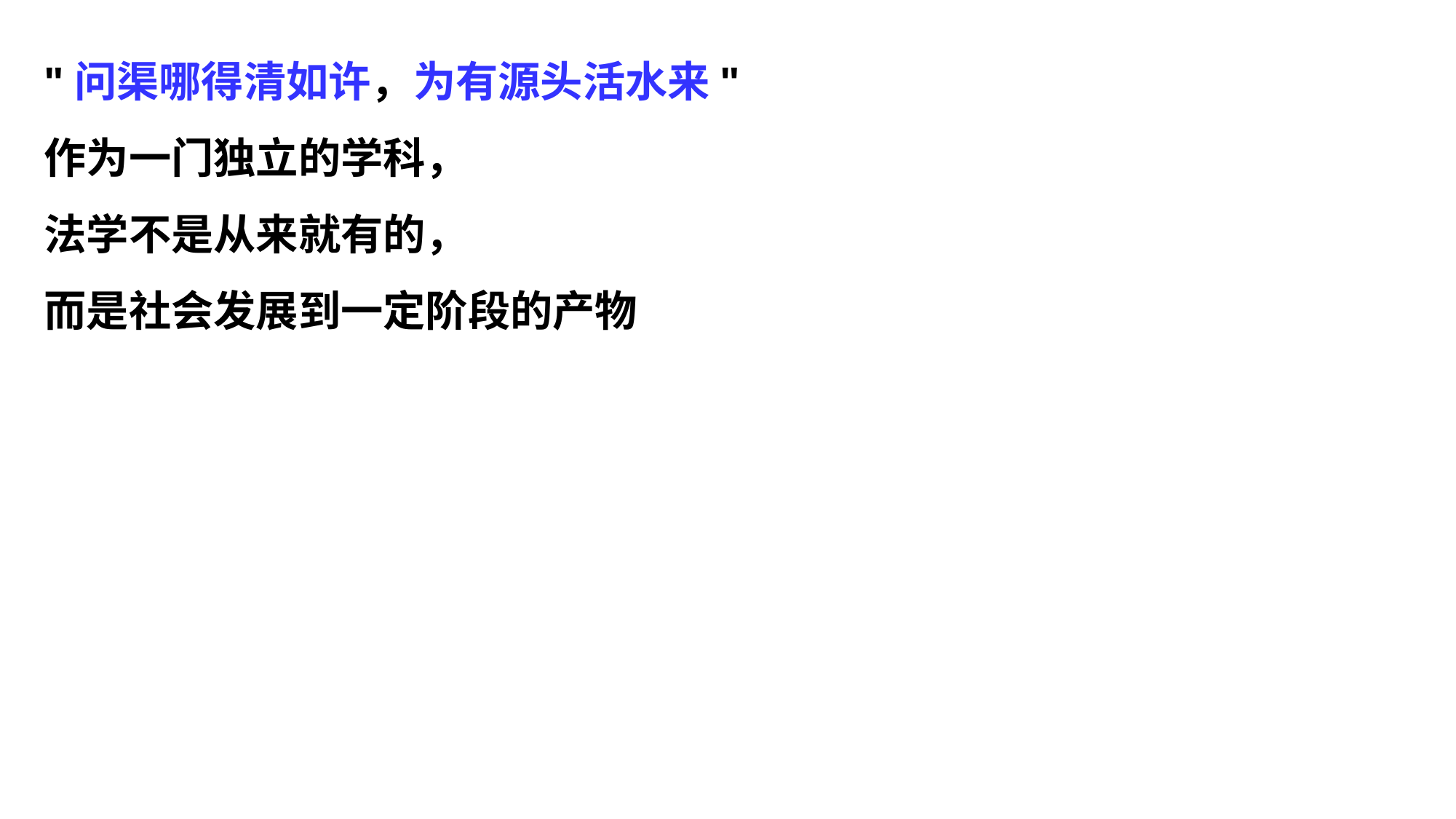

"问渠哪得清如许，为有源头活水来"
作为一门独立的学科，
法学不是从来就有的，
而是社会发展到一定阶段的产物